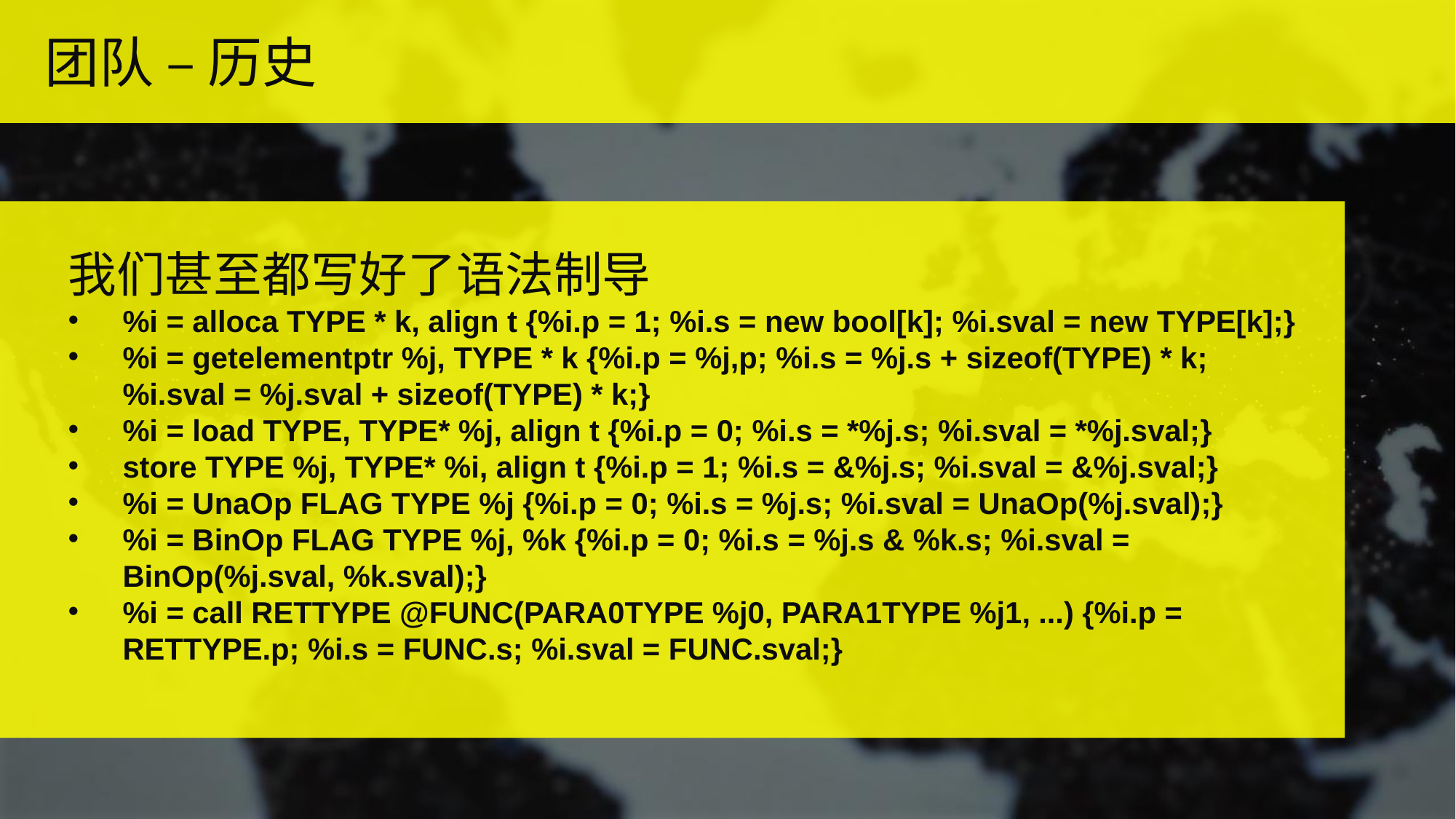

团队 – 历史

我们甚至都写好了语法制导
%i = alloca TYPE * k, align t {%i.p = 1; %i.s = new bool[k]; %i.sval = new TYPE[k];}
%i = getelementptr %j, TYPE * k {%i.p = %j,p; %i.s = %j.s + sizeof(TYPE) * k; %i.sval = %j.sval + sizeof(TYPE) * k;}
%i = load TYPE, TYPE* %j, align t {%i.p = 0; %i.s = *%j.s; %i.sval = *%j.sval;}
store TYPE %j, TYPE* %i, align t {%i.p = 1; %i.s = &%j.s; %i.sval = &%j.sval;}
%i = UnaOp FLAG TYPE %j {%i.p = 0; %i.s = %j.s; %i.sval = UnaOp(%j.sval);}
%i = BinOp FLAG TYPE %j, %k {%i.p = 0; %i.s = %j.s & %k.s; %i.sval = BinOp(%j.sval, %k.sval);}
%i = call RETTYPE @FUNC(PARA0TYPE %j0, PARA1TYPE %j1, ...) {%i.p = RETTYPE.p; %i.s = FUNC.s; %i.sval = FUNC.sval;}